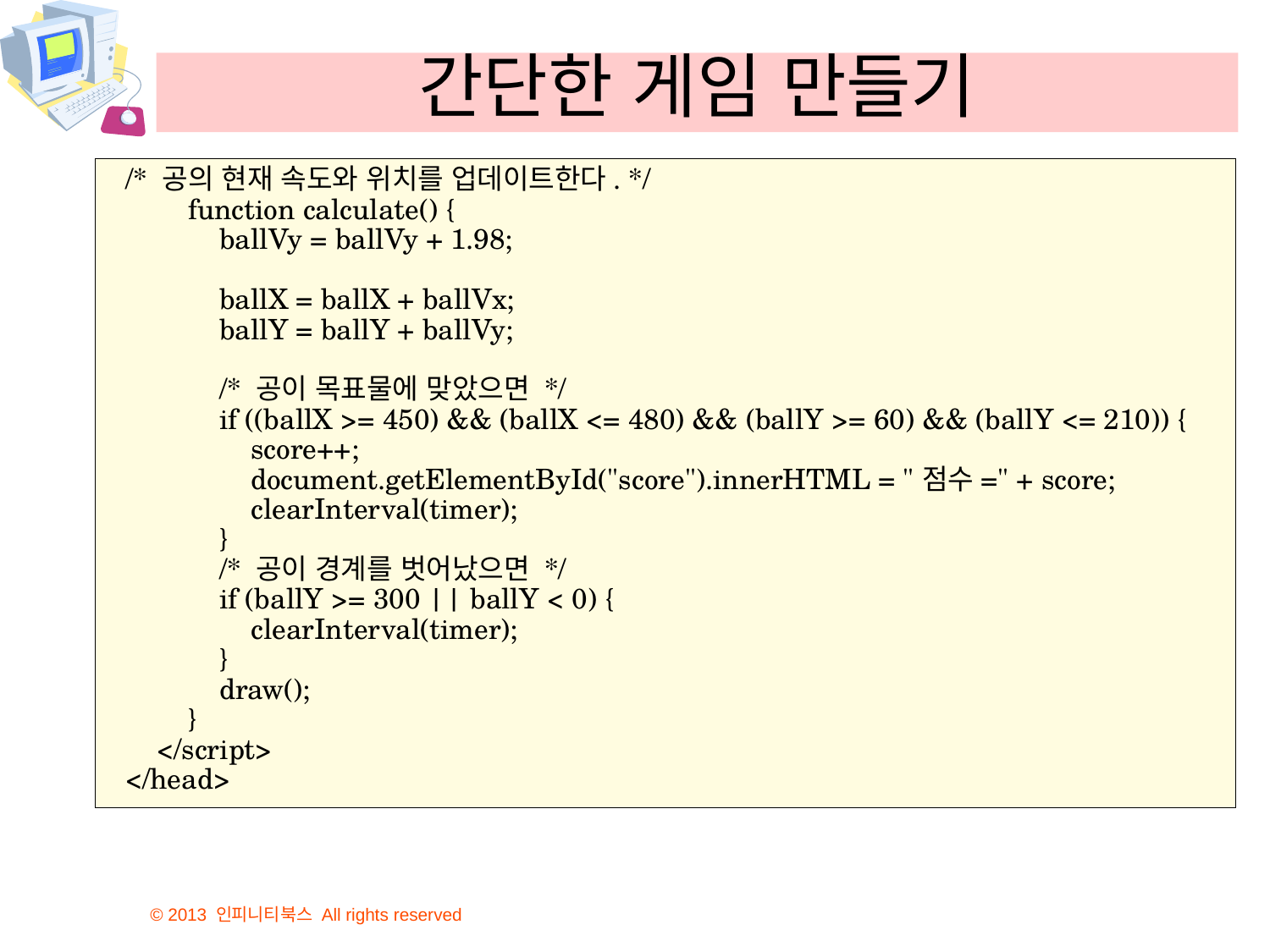

# 간단한 게임 만들기
/* 공의 현재 속도와 위치를 업데이트한다. */
        function calculate() {
            ballVy = ballVy + 1.98;

            ballX = ballX + ballVx;
            ballY = ballY + ballVy;

            /* 공이 목표물에 맞았으면 */
            if ((ballX >= 450) && (ballX <= 480) && (ballY >= 60) && (ballY <= 210)) {
                score++;
                document.getElementById("score").innerHTML = "점수=" + score;
                clearInterval(timer);
            }
            /* 공이 경계를 벗어났으면 */
            if (ballY >= 300 || ballY < 0) {
                clearInterval(timer);
            }
            draw();
        }
    </script>
</head>